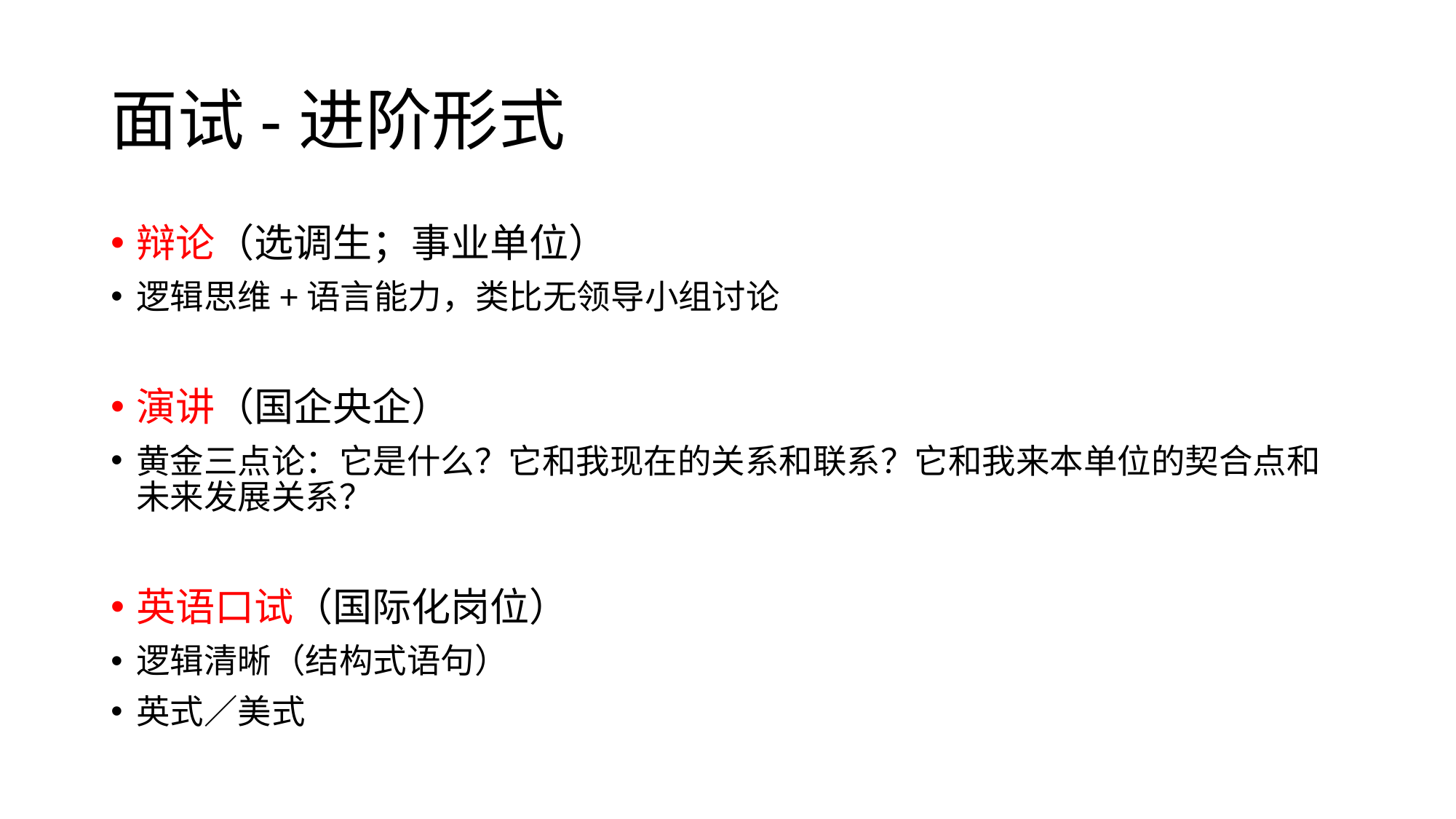

# 面试-进阶形式
辩论（选调生；事业单位）
逻辑思维+语言能力，类比无领导小组讨论

演讲（国企央企）
黄金三点论：它是什么？它和我现在的关系和联系？它和我来本单位的契合点和未来发展关系？

英语口试（国际化岗位）
逻辑清晰（结构式语句）
英式／美式